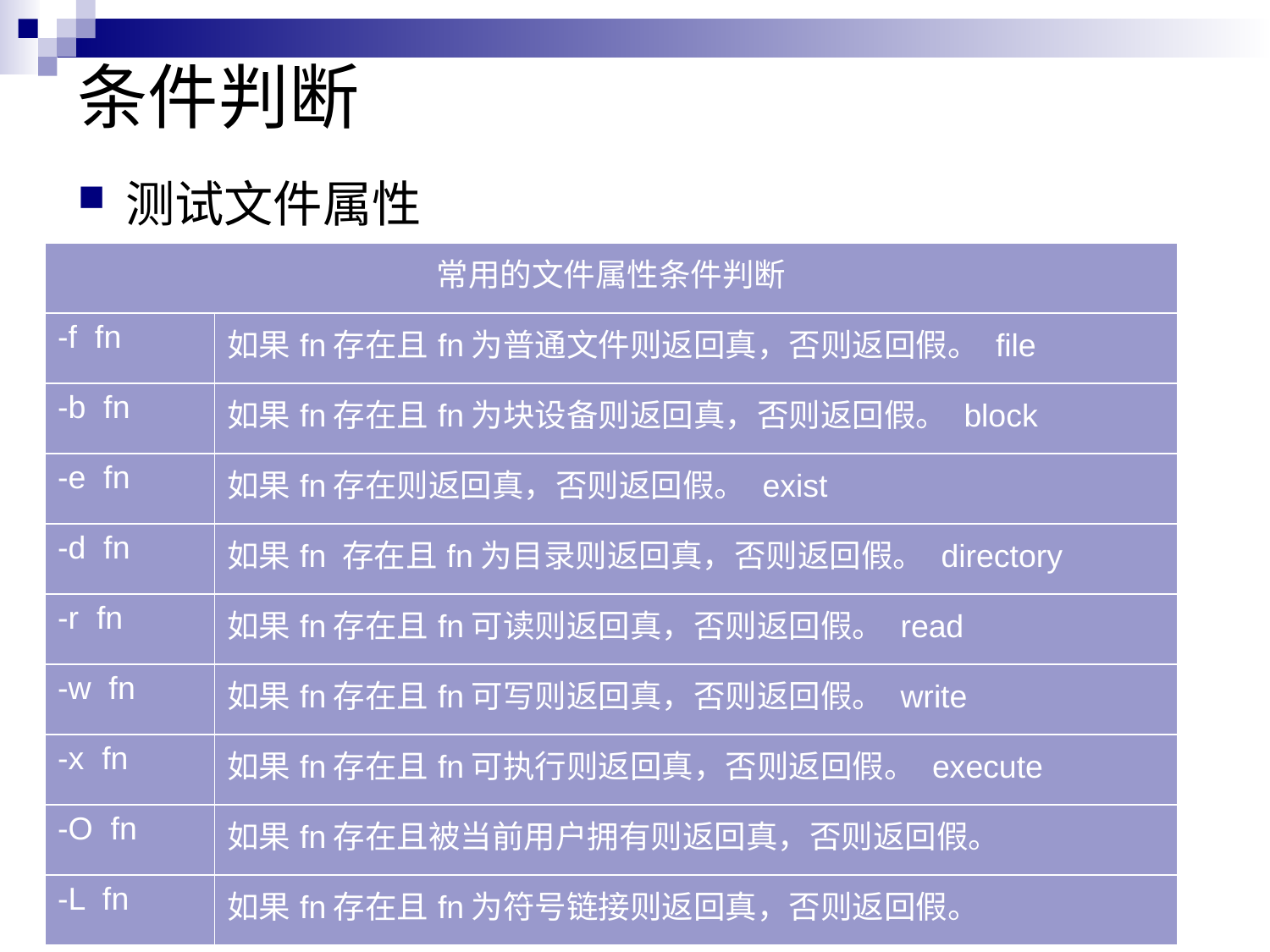

# 条件判断
测试文件属性

| 常用的文件属性条件判断 |  |
| --- | --- |
| -f fn | 如果fn存在且fn为普通文件则返回真，否则返回假。 file |
| -b fn | 如果fn存在且fn为块设备则返回真，否则返回假。 block |
| -e fn | 如果fn存在则返回真，否则返回假。 exist |
| -d fn | 如果fn 存在且fn为目录则返回真，否则返回假。 directory |
| -r fn | 如果fn存在且fn可读则返回真，否则返回假。 read |
| -w fn | 如果fn存在且fn可写则返回真，否则返回假。 write |
| -x fn | 如果fn存在且fn可执行则返回真，否则返回假。 execute |
| -O fn | 如果fn存在且被当前用户拥有则返回真，否则返回假。 |
| -L fn | 如果fn存在且fn为符号链接则返回真，否则返回假。 |